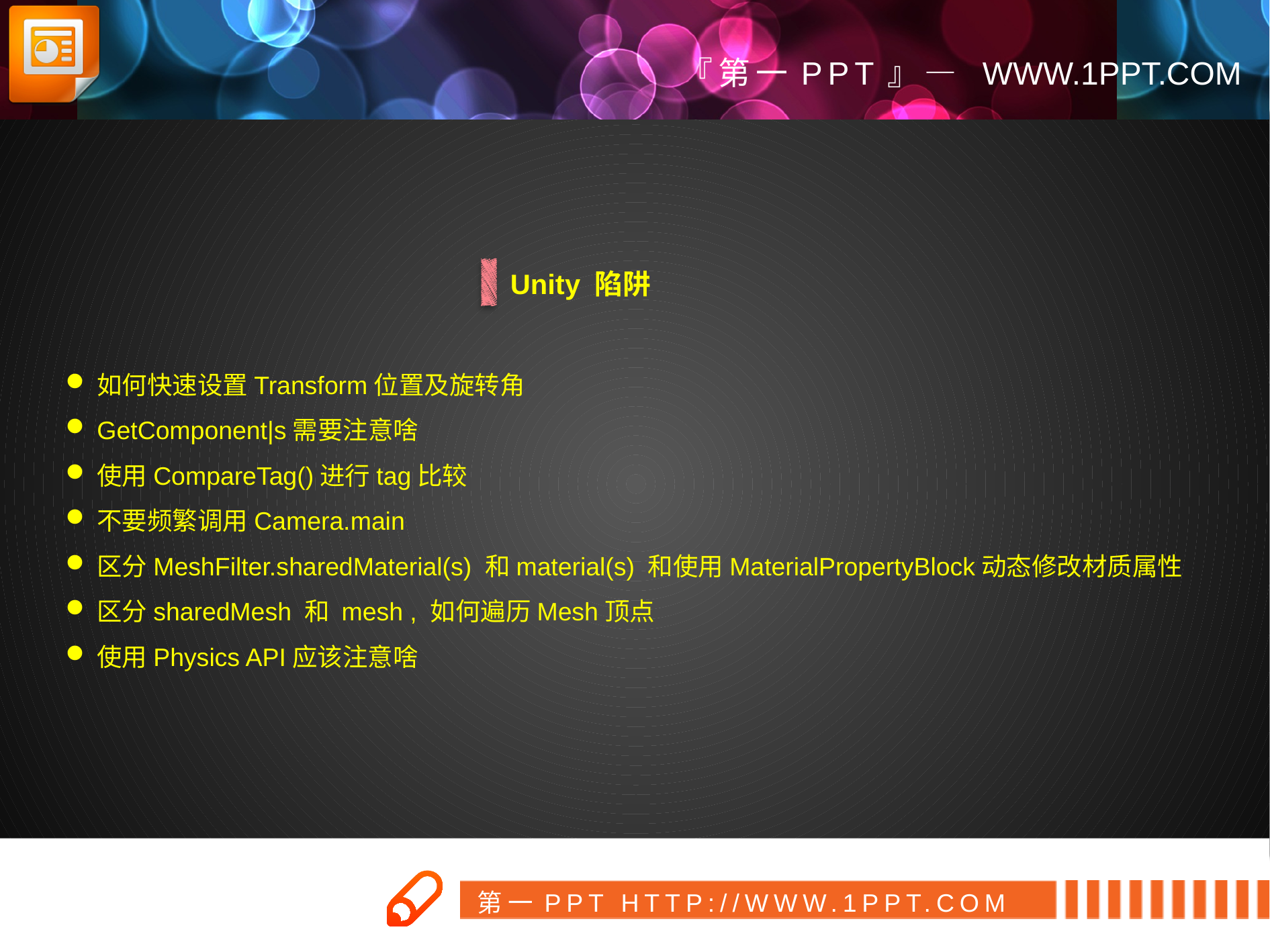

Unity 陷阱
如何快速设置Transform位置及旋转角
GetComponent|s需要注意啥
使用CompareTag()进行tag比较
不要频繁调用Camera.main
区分MeshFilter.sharedMaterial(s) 和material(s) 和使用MaterialPropertyBlock动态修改材质属性
区分sharedMesh 和 mesh , 如何遍历Mesh顶点
使用Physics API应该注意啥